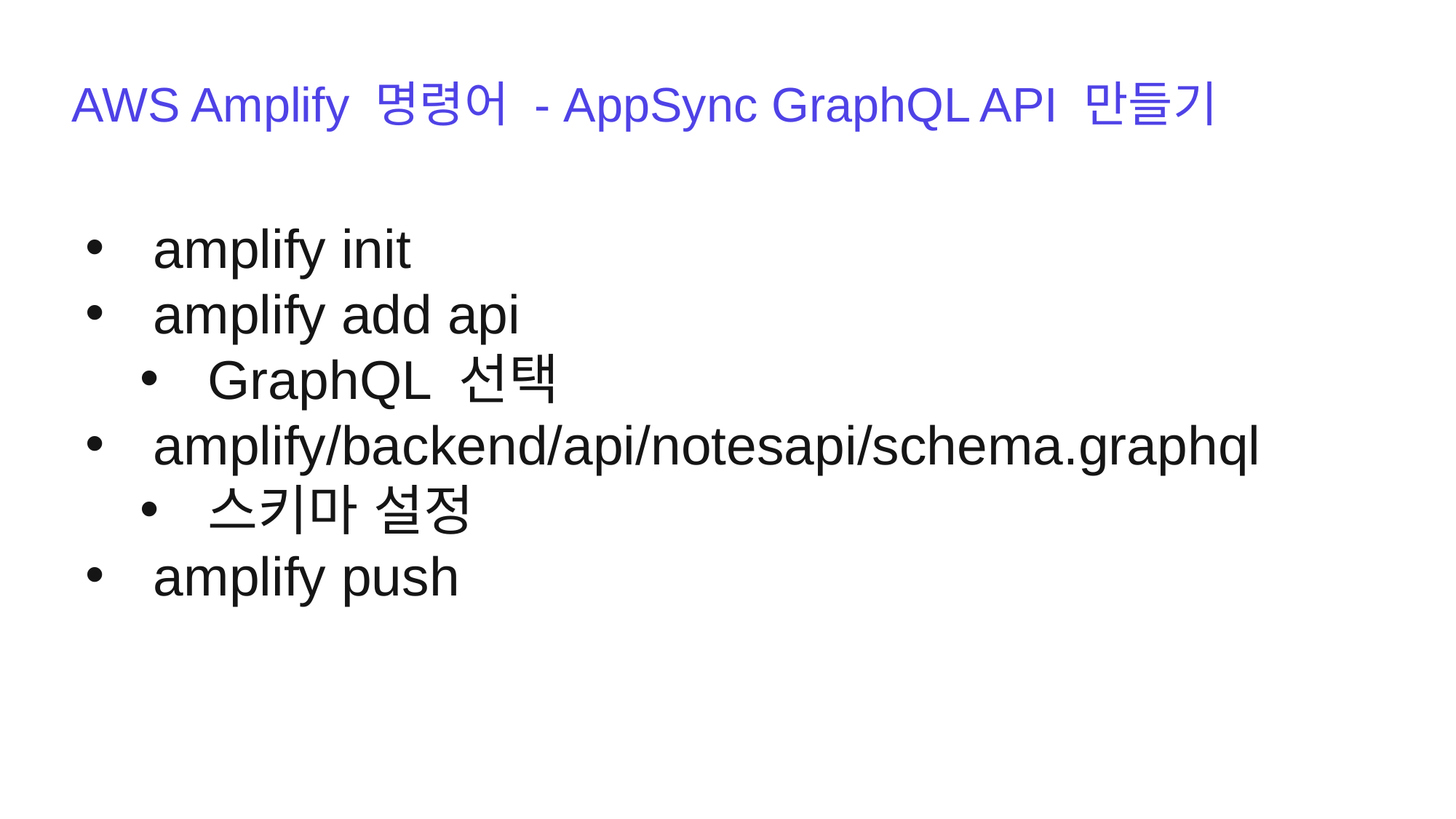

AWS Amplify 명령어 - AppSync GraphQL API 만들기
amplify init
amplify add api
GraphQL 선택
amplify/backend/api/notesapi/schema.graphql
스키마 설정
amplify push